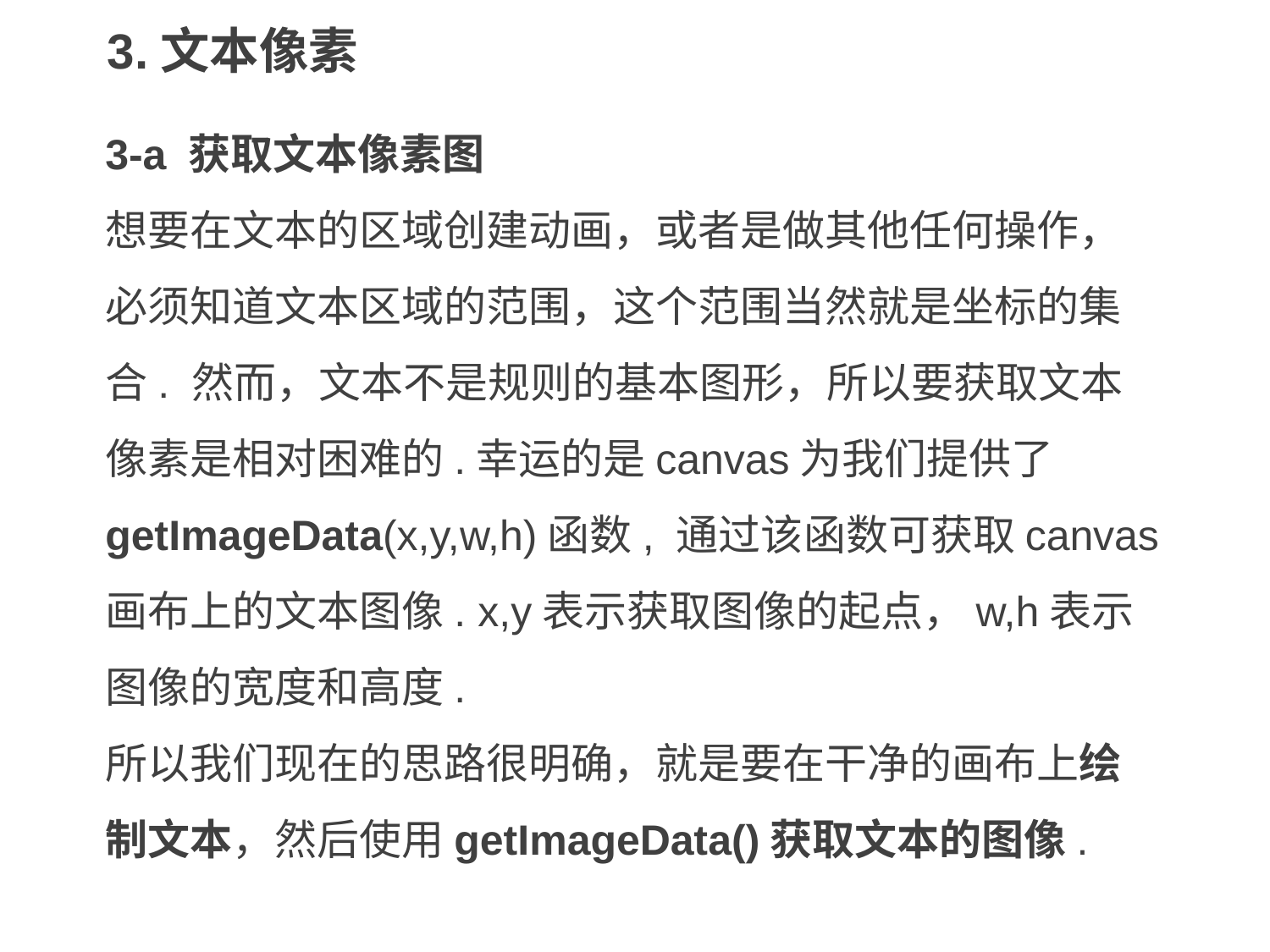

3.文本像素
3-a 获取文本像素图
想要在文本的区域创建动画，或者是做其他任何操作，必须知道文本区域的范围，这个范围当然就是坐标的集合. 然而，文本不是规则的基本图形，所以要获取文本像素是相对困难的.幸运的是canvas为我们提供了getImageData(x,y,w,h)函数, 通过该函数可获取canvas画布上的文本图像. x,y表示获取图像的起点，w,h表示图像的宽度和高度.
所以我们现在的思路很明确，就是要在干净的画布上绘制文本，然后使用getImageData()获取文本的图像.